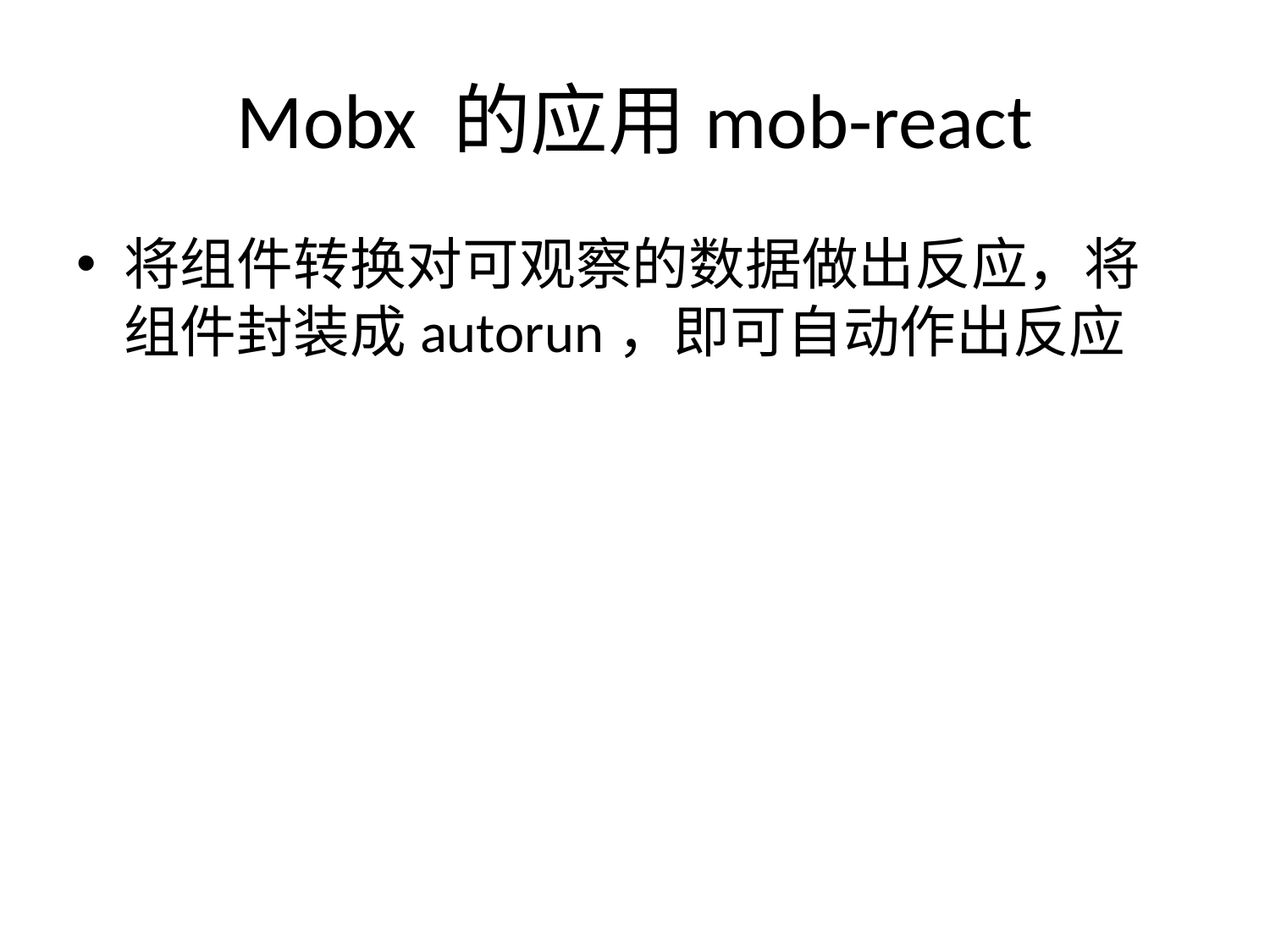

# Mobx 的应用mob-react
将组件转换对可观察的数据做出反应，将组件封装成autorun，即可自动作出反应